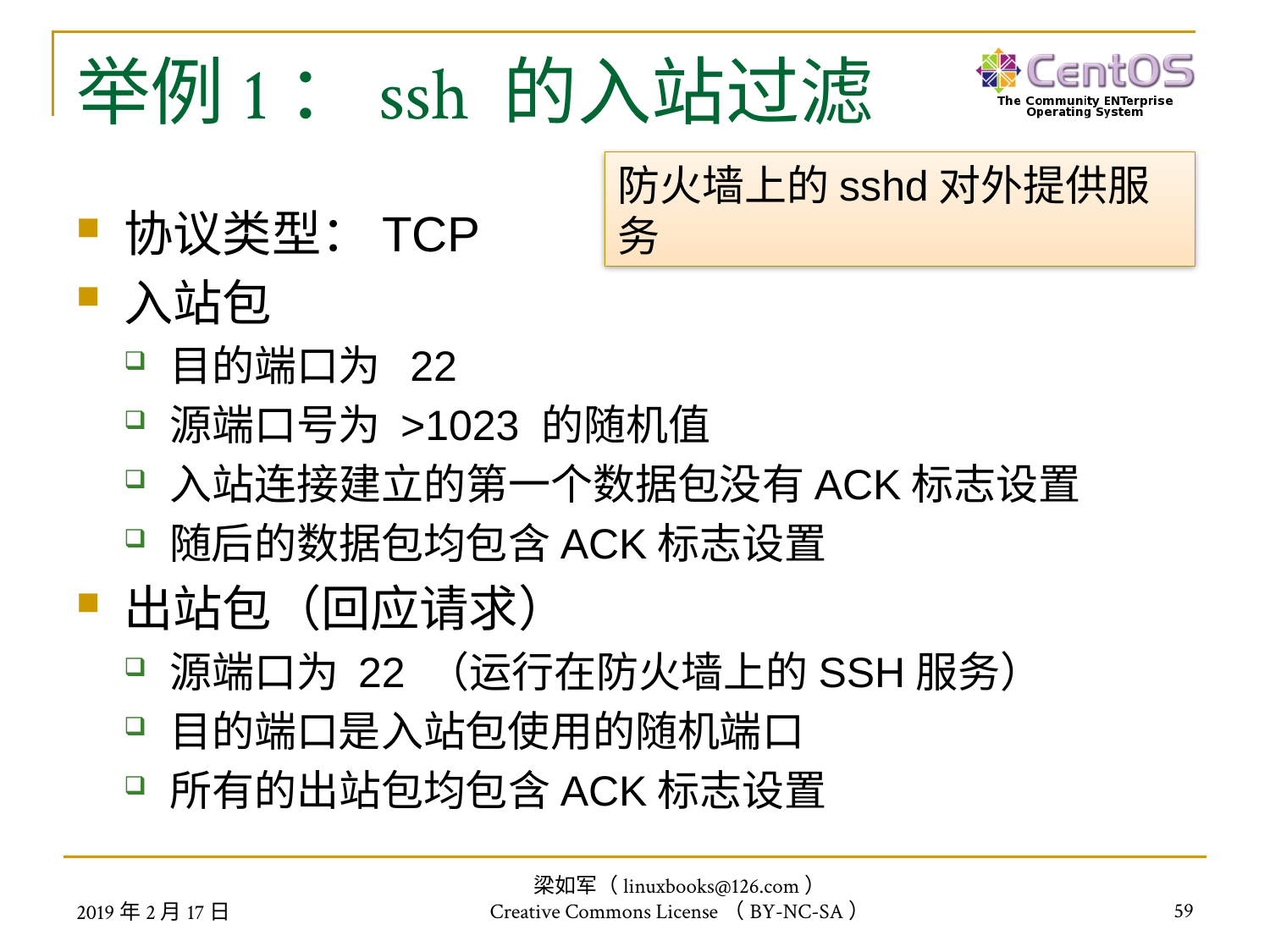

# 举例1：ssh 的入站过滤
防火墙上的sshd对外提供服务
协议类型：TCP
入站包
目的端口为  22
源端口号为 >1023 的随机值
入站连接建立的第一个数据包没有ACK标志设置
随后的数据包均包含ACK标志设置
出站包（回应请求）
源端口为 22 （运行在防火墙上的SSH服务）
目的端口是入站包使用的随机端口
所有的出站包均包含ACK标志设置

梁如军（linuxbooks@126.com）
Creative Commons License（BY-NC-SA）
2019年2月17日
59